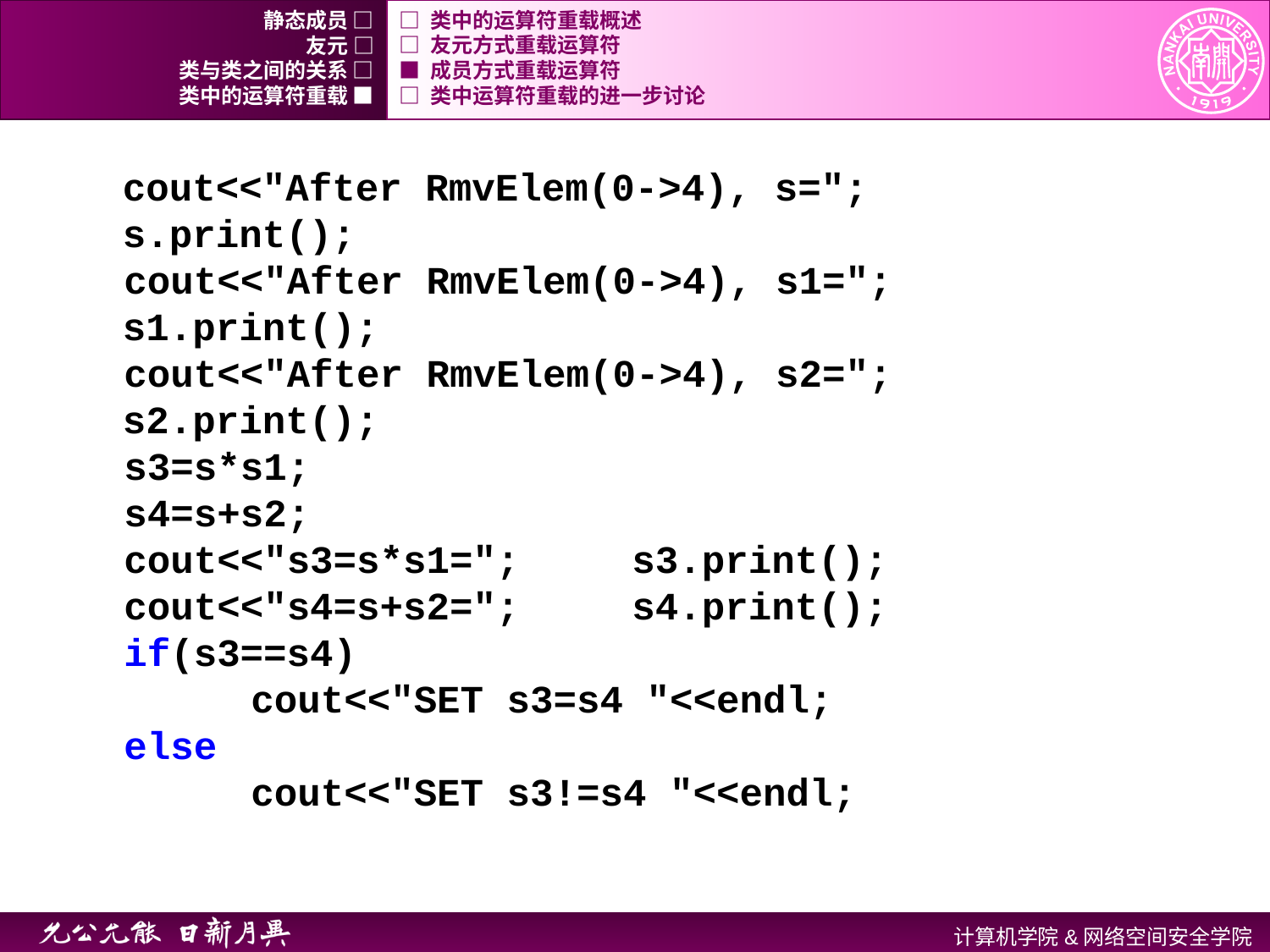

静态成员 □
□ 类中的运算符重载概述
友元 □
□ 友元方式重载运算符
类与类之间的关系 □
■ 成员方式重载运算符
类中的运算符重载 ■

□ 类中运算符重载的进一步讨论
  cout<<"After RmvElem(0->4), s=";
  s.print();
 	cout<<"After RmvElem(0->4), s1=";
  s1.print();
 	cout<<"After RmvElem(0->4), s2=";
  s2.print();
	s3=s*s1;
 	s4=s+s2;
 	cout<<"s3=s*s1=";	s3.print();
 	cout<<"s4=s+s2=";	s4.print();
 	if(s3==s4)
	 	cout<<"SET s3=s4 "<<endl;
 	else
	 	cout<<"SET s3!=s4 "<<endl;